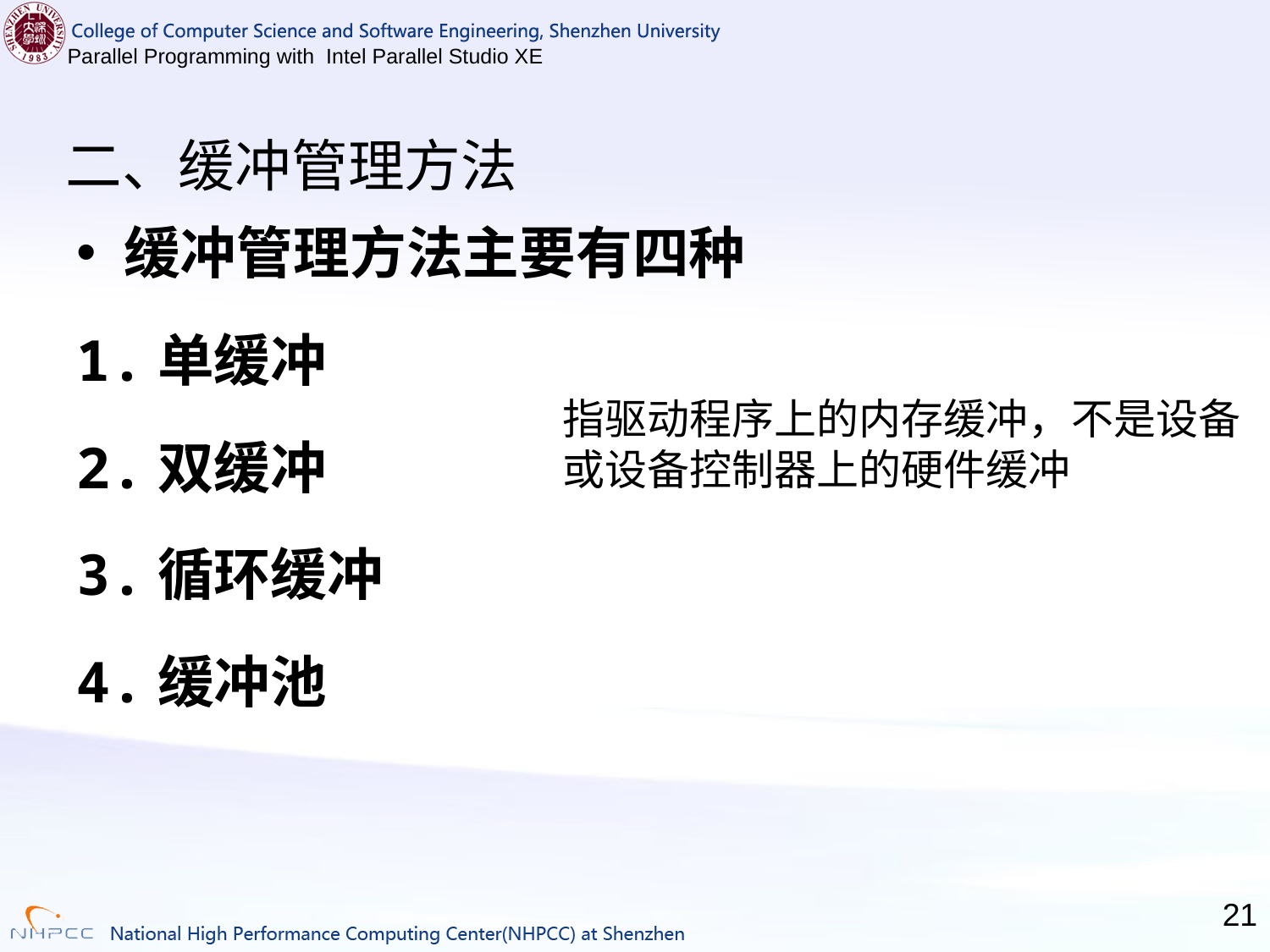

# 二、缓冲管理方法
缓冲管理方法主要有四种
1.单缓冲
2.双缓冲
3.循环缓冲
4.缓冲池
指驱动程序上的内存缓冲，不是设备或设备控制器上的硬件缓冲
21